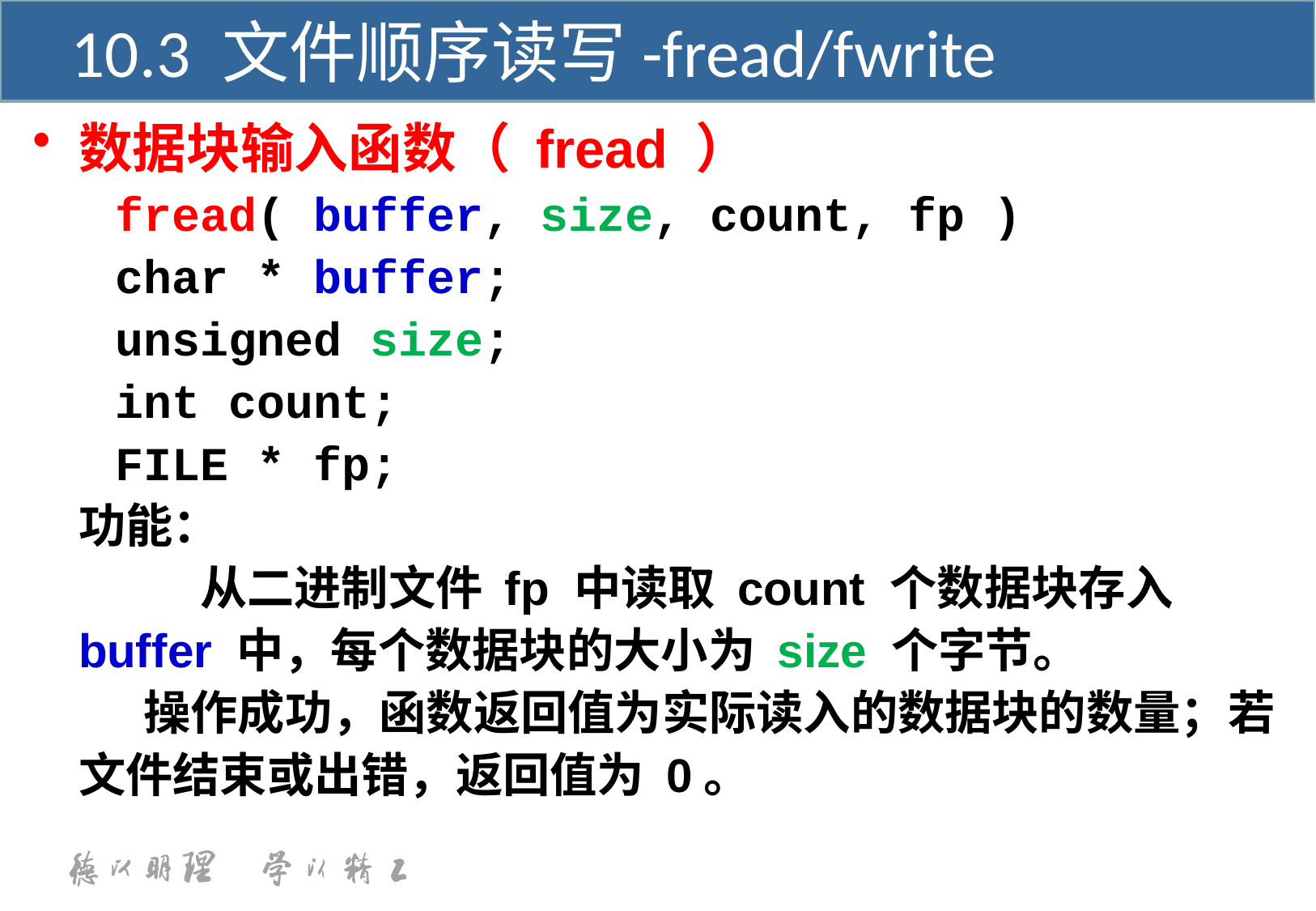

10.3 文件顺序读写-fread/fwrite
数据块输入函数（ fread ）
fread( buffer, size, count, fp )
char * buffer;
unsigned size;
int count;
FILE * fp;
	功能：
		从二进制文件 fp 中读取 count 个数据块存入 buffer 中，每个数据块的大小为 size 个字节。
	     操作成功，函数返回值为实际读入的数据块的数量；若文件结束或出错，返回值为 0。